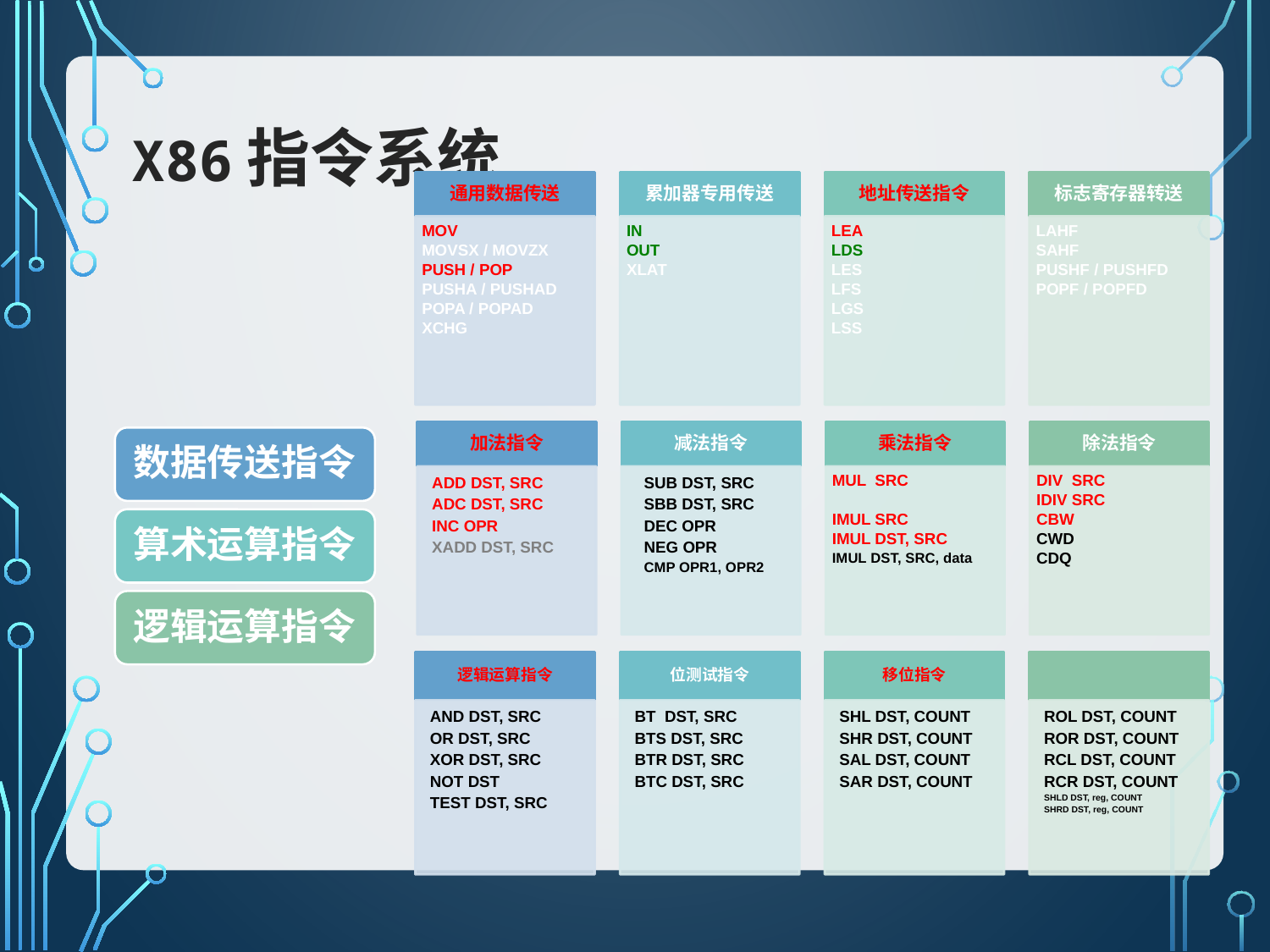

# X86指令系统
通用数据传送
MOV
MOVSX / MOVZX
PUSH / POP
PUSHA / PUSHAD
POPA / POPAD
XCHG
累加器专用传送
IN
OUT
XLAT
地址传送指令
LEA
LDS
LES
LFS
LGS
LSS
标志寄存器转送
LAHF
SAHF
PUSHF / PUSHFD
POPF / POPFD
数据传送指令
算术运算指令
逻辑运算指令
加法指令
ADD DST, SRC
ADC DST, SRC
INC OPR
XADD DST, SRC
减法指令
SUB DST, SRC
SBB DST, SRC
DEC OPR
NEG OPR
CMP OPR1, OPR2
乘法指令
MUL  SRC

IMUL SRC
IMUL DST, SRC
IMUL DST, SRC, data
除法指令
DIV  SRC
IDIV SRC
CBW
CWD
CDQ
逻辑运算指令
AND DST, SRC
OR DST, SRC
XOR DST, SRC
NOT DST
TEST DST, SRC
位测试指令
BT  DST, SRC
BTS DST, SRC
BTR DST, SRC
BTC DST, SRC
移位指令
SHL DST, COUNT
SHR DST, COUNT
SAL DST, COUNT
SAR DST, COUNT

ROL DST, COUNT
ROR DST, COUNT
RCL DST, COUNT
RCR DST, COUNT
SHLD DST, reg, COUNT
SHRD DST, reg, COUNT